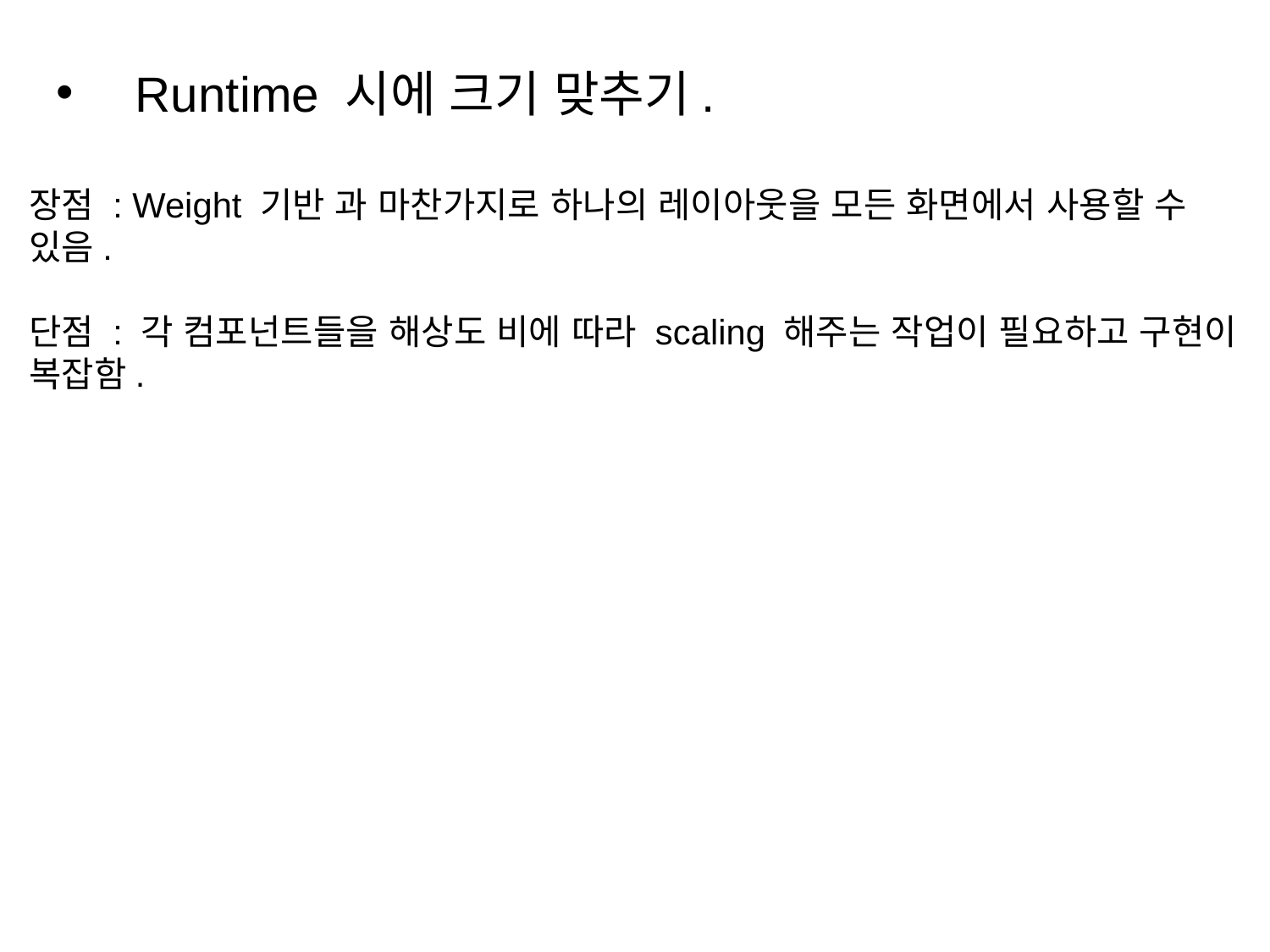

Runtime 시에 크기 맞추기.
장점 : Weight 기반 과 마찬가지로 하나의 레이아웃을 모든 화면에서 사용할 수 있음.

단점 : 각 컴포넌트들을 해상도 비에 따라 scaling 해주는 작업이 필요하고 구현이 복잡함.